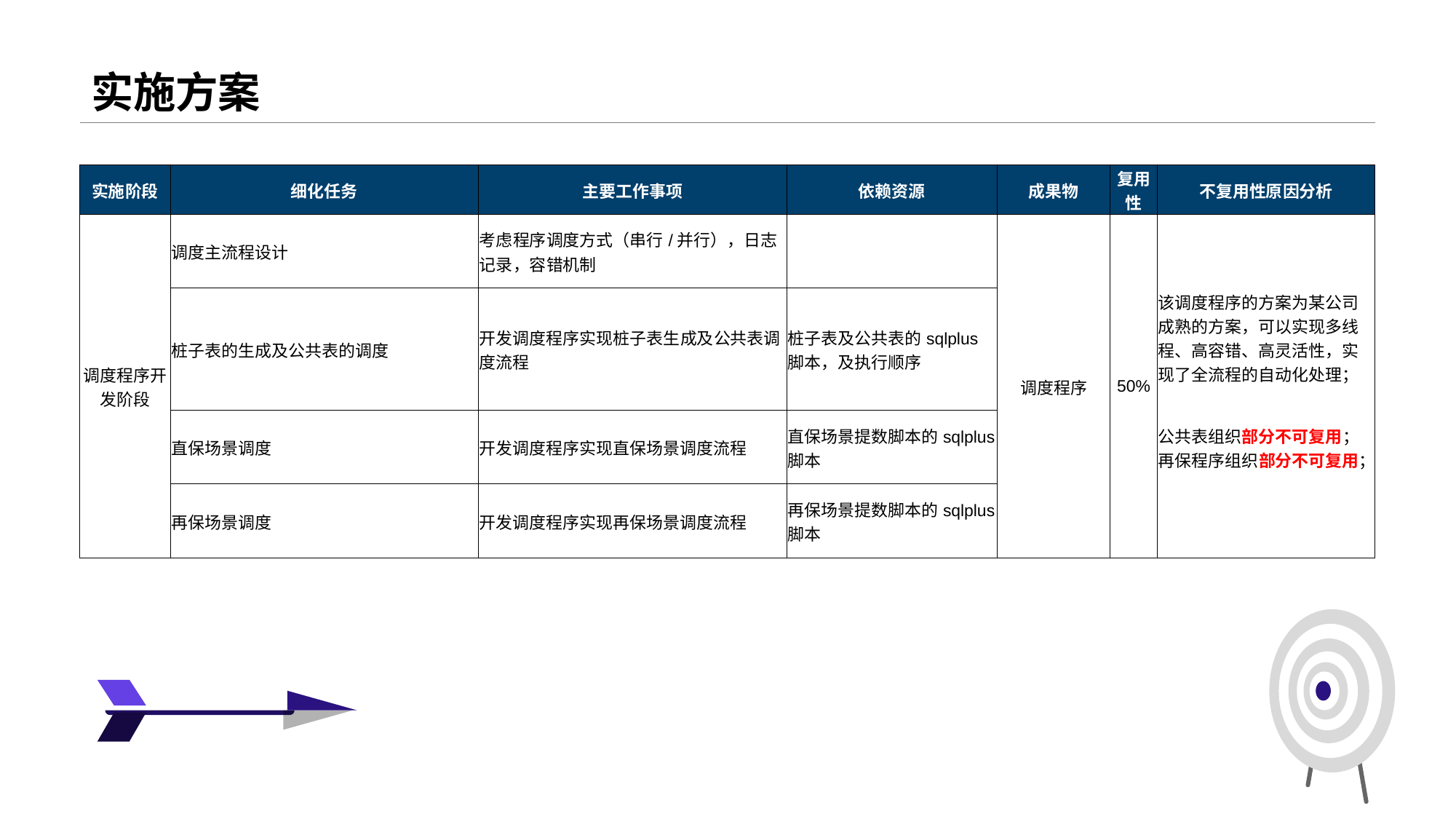

# 实施方案
| 实施阶段 | 细化任务 | 主要工作事项 | 依赖资源 | 成果物 | 复用性 | 不复用性原因分析 |
| --- | --- | --- | --- | --- | --- | --- |
| 调度程序开发阶段 | 调度主流程设计 | 考虑程序调度方式（串行/并行），日志记录，容错机制 |  | 调度程序 | 50% | 该调度程序的方案为某公司成熟的方案，可以实现多线程、高容错、高灵活性，实现了全流程的自动化处理； 公共表组织部分不可复用； 再保程序组织部分不可复用； |
|  | 桩子表的生成及公共表的调度 | 开发调度程序实现桩子表生成及公共表调度流程 | 桩子表及公共表的sqlplus脚本，及执行顺序 |  |  |  |
|  | 直保场景调度 | 开发调度程序实现直保场景调度流程 | 直保场景提数脚本的sqlplus脚本 |  |  |  |
|  | 再保场景调度 | 开发调度程序实现再保场景调度流程 | 再保场景提数脚本的sqlplus脚本 |  |  |  |